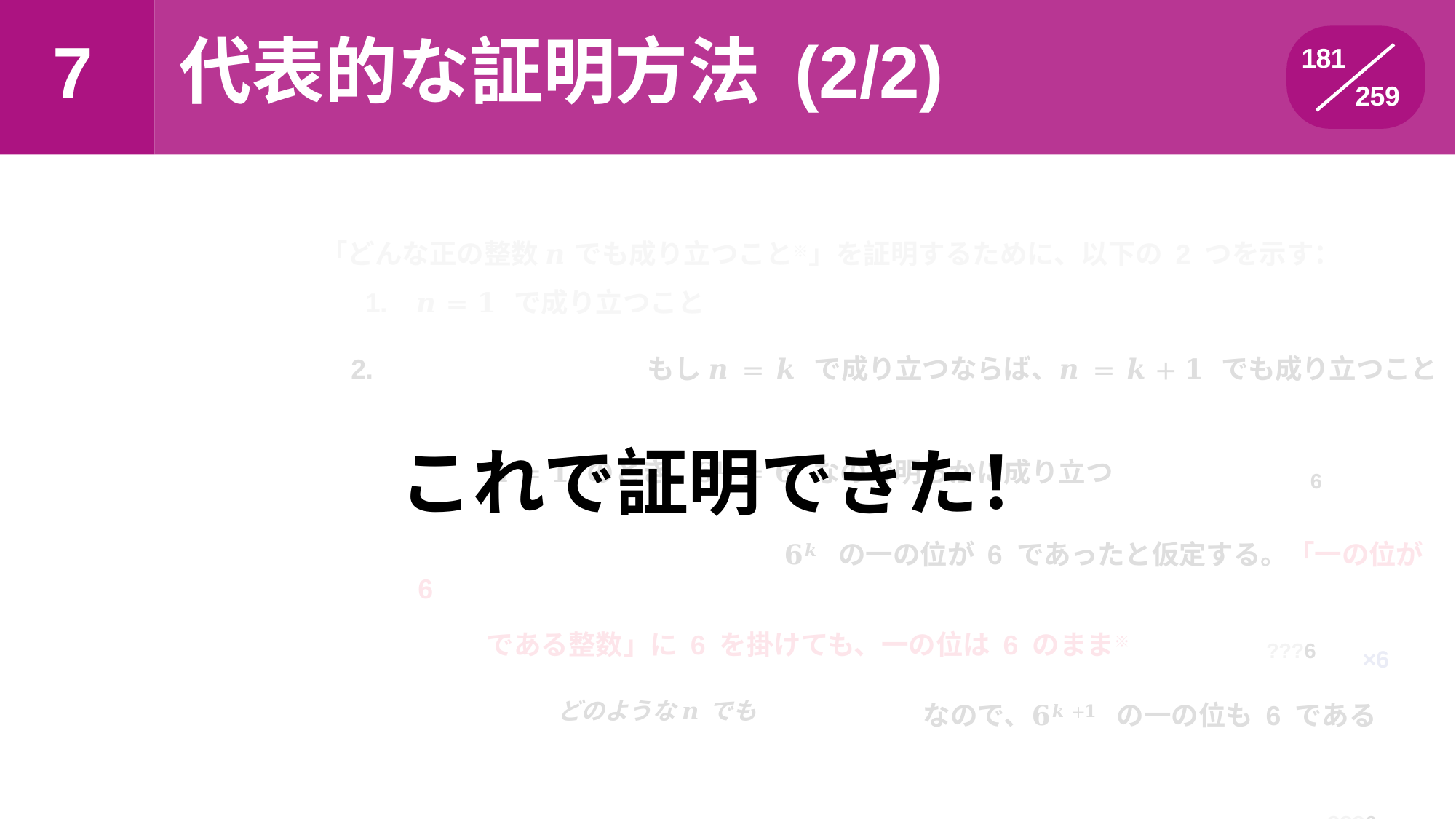

代表的な証明方法 (2/2)
# 7
181
259

数学的	「どんな正の整数 𝒏 でも成り立つこと※」を証明するために、以下の 2 つを示す：
帰納法	1.	𝒏 = 𝟏 で成り立つこと
2.	もし 𝒏 = 𝒌 で成り立つならば、𝒏 = 𝒌 + 𝟏 でも成り立つこと

証明すべき事柄	1	𝒏 = 𝟏 のとき、𝟔𝟏 = 𝟔 なので明らかに成り立つ	𝟔𝟏	6	1
2	𝟔𝒌 の一の位が 6 であったと仮定する。「一の位が 6
である整数」に 6 を掛けても、一の位は 6 のまま※	𝟔𝒌	???6	×6
どのような 𝒏 でも	なので、𝟔𝒌+𝟏 の一の位も 6 である	𝟔𝒌+𝟏	???6	2
𝟔𝒏 の一の位は 6

※たとえば 16×6=96、186×6=1146 である。厳密には、 𝟏𝟎𝒎 + 𝟔 × 𝟔 = 𝟔𝟎𝒎 + 𝟑𝟔 = 𝟏𝟎 𝟔𝒎 + 𝟑 + 𝟔 より証明できる（𝒎 は整数）。
これで証明できた！
|  |  |
| --- | --- |
|  |  |
|  |  |